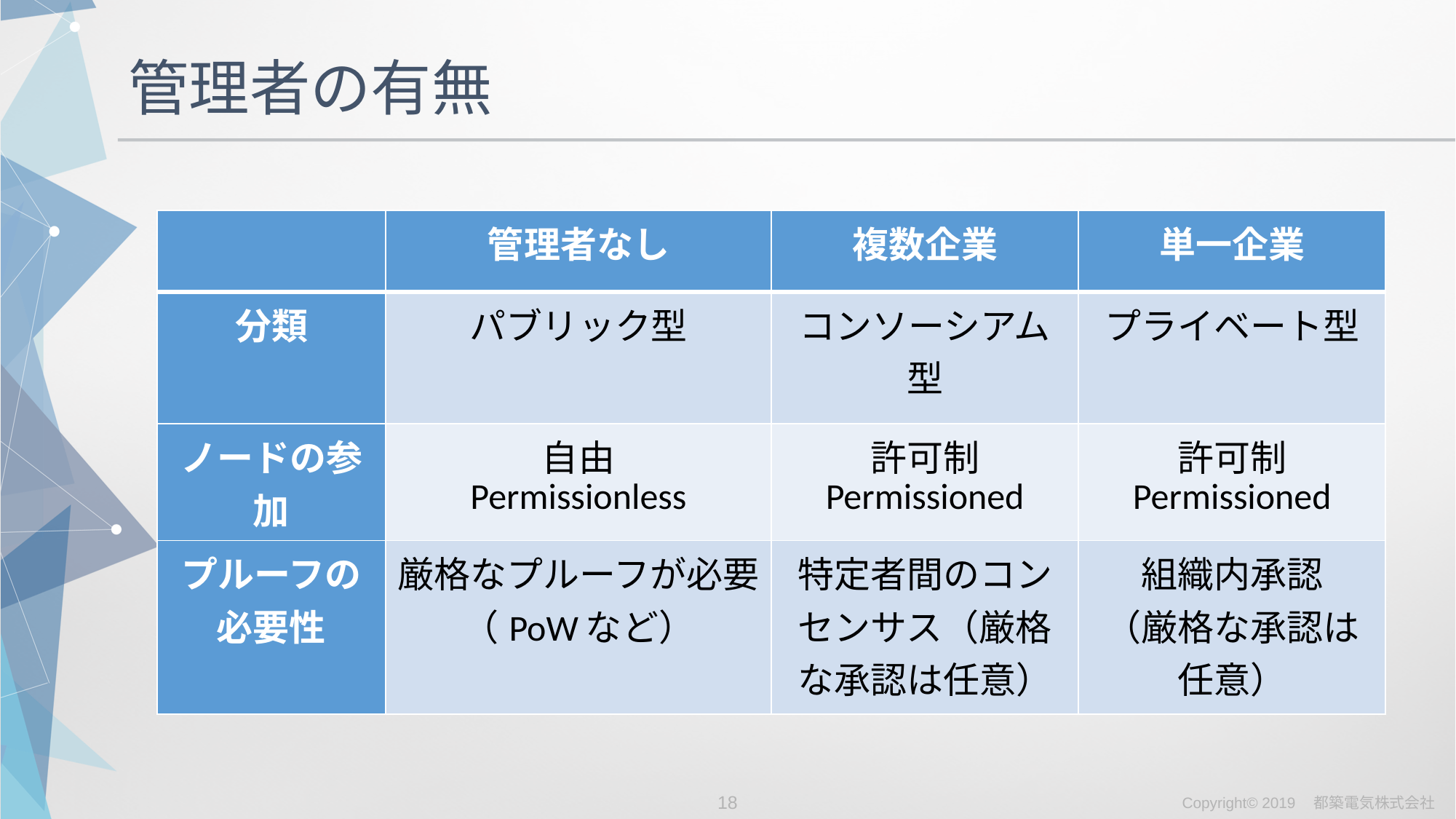

# 管理者の有無
|  | 管理者なし | 複数企業 | 単一企業 |
| --- | --- | --- | --- |
| 分類 | パブリック型 | コンソーシアム型 | プライベート型 |
| ノードの参加 | 自由 Permissionless | 許可制 Permissioned | 許可制 Permissioned |
| プルーフの必要性 | 厳格なプルーフが必要（PoWなど） | 特定者間のコンセンサス（厳格な承認は任意） | 組織内承認 （厳格な承認は任意） |
Copyright© 2019　都築電気株式会社
18